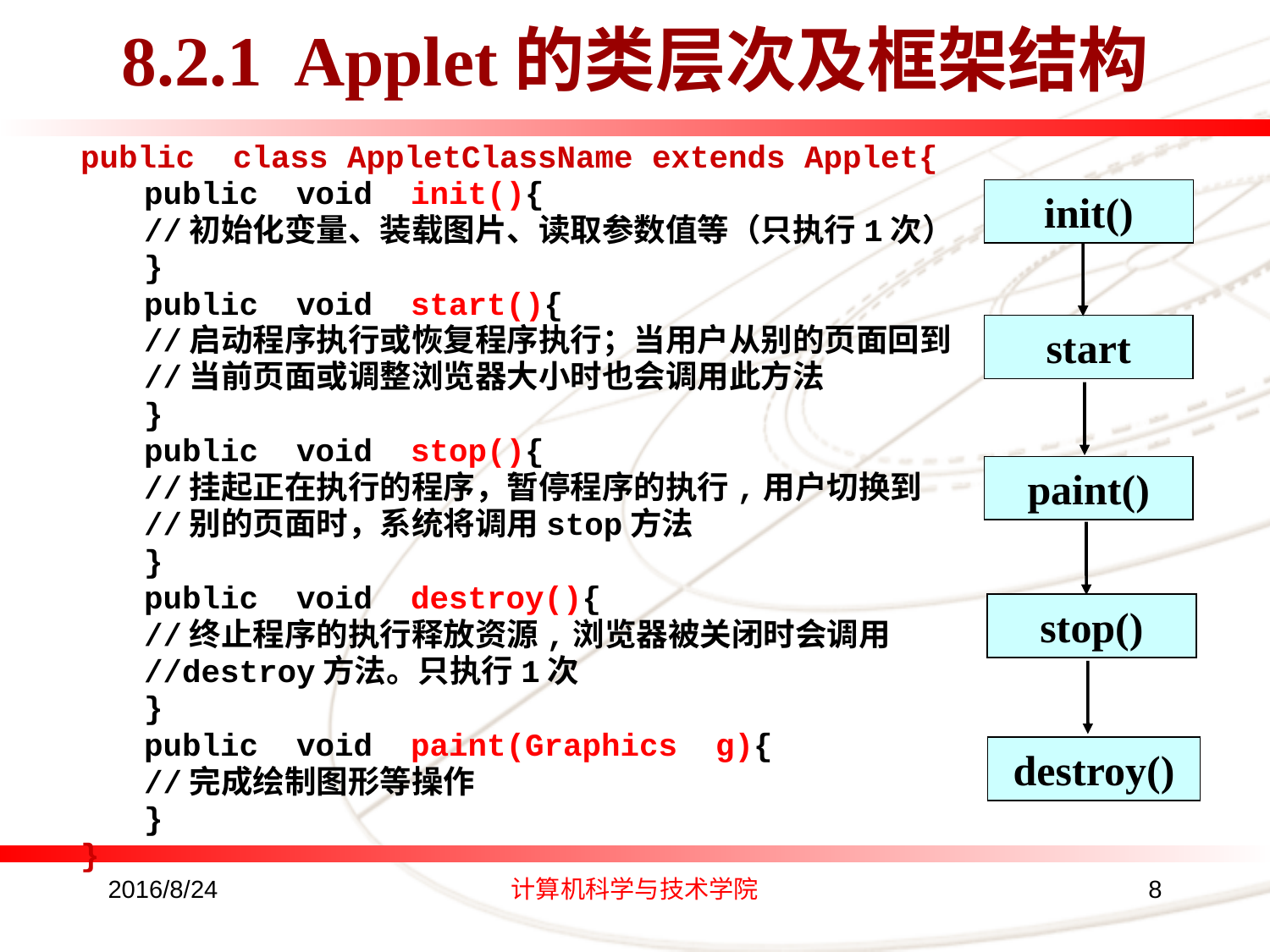

# 8.2.1  Applet的类层次及框架结构
public  class AppletClassName extends Applet{
public  void  init(){
//初始化变量、装载图片、读取参数值等（只执行1次）
}
public  void  start(){
//启动程序执行或恢复程序执行；当用户从别的页面回到
//当前页面或调整浏览器大小时也会调用此方法
}
public  void  stop(){
//挂起正在执行的程序，暂停程序的执行,用户切换到
//别的页面时，系统将调用stop方法
}
public  void  destroy(){
//终止程序的执行释放资源,浏览器被关闭时会调用
//destroy方法。只执行1次
}
public  void  paint(Graphics  g){
//完成绘制图形等操作
}
}
init()

start

paint()

stop()

destroy()
2016/8/24
计算机科学与技术学院
8